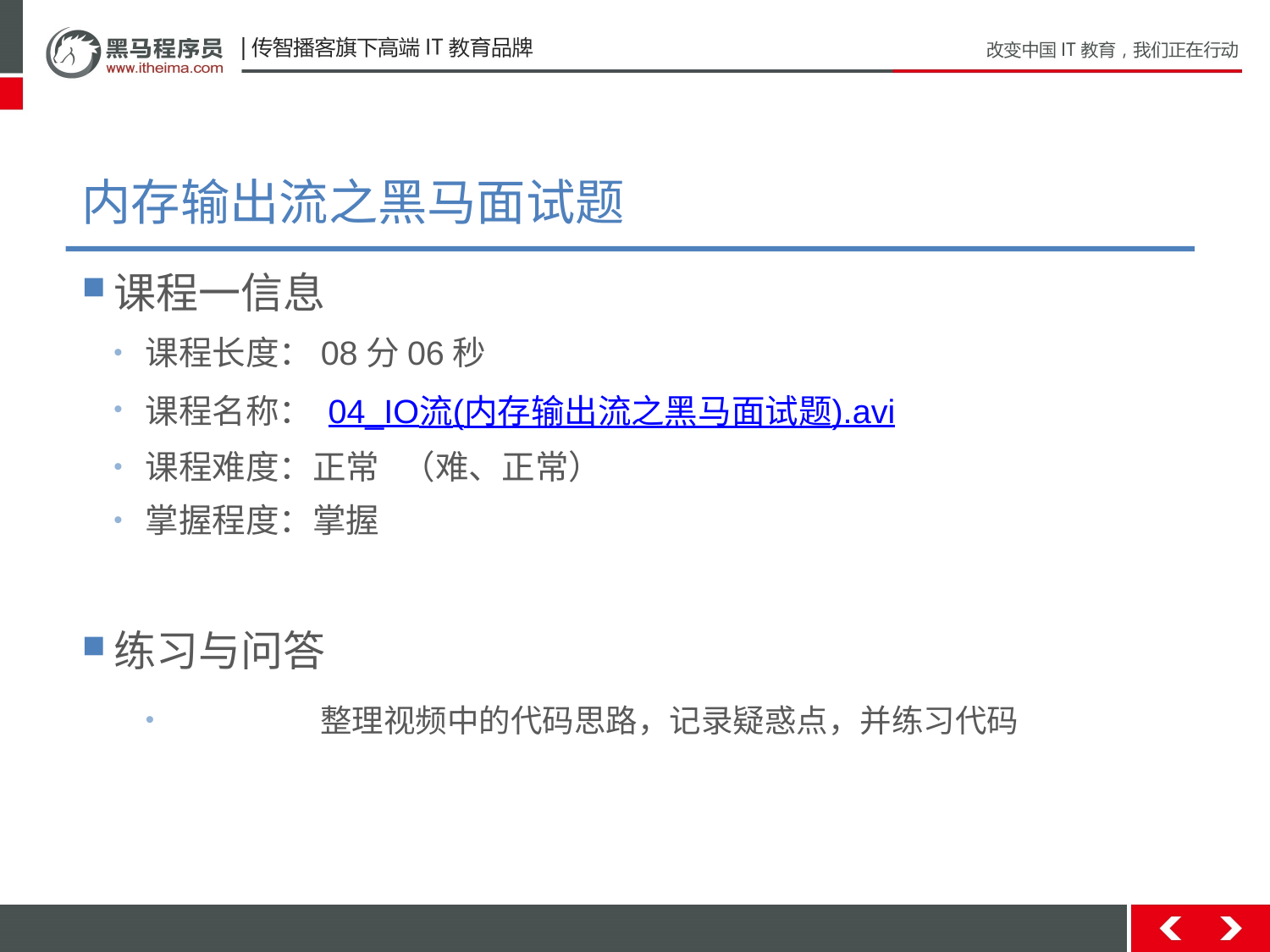

# 内存输出流之黑马面试题
课程一信息
课程长度：08分06秒
课程名称： 04_IO流(内存输出流之黑马面试题).avi
课程难度：正常   （难、正常）
掌握程度：掌握

练习与问答
	整理视频中的代码思路，记录疑惑点，并练习代码